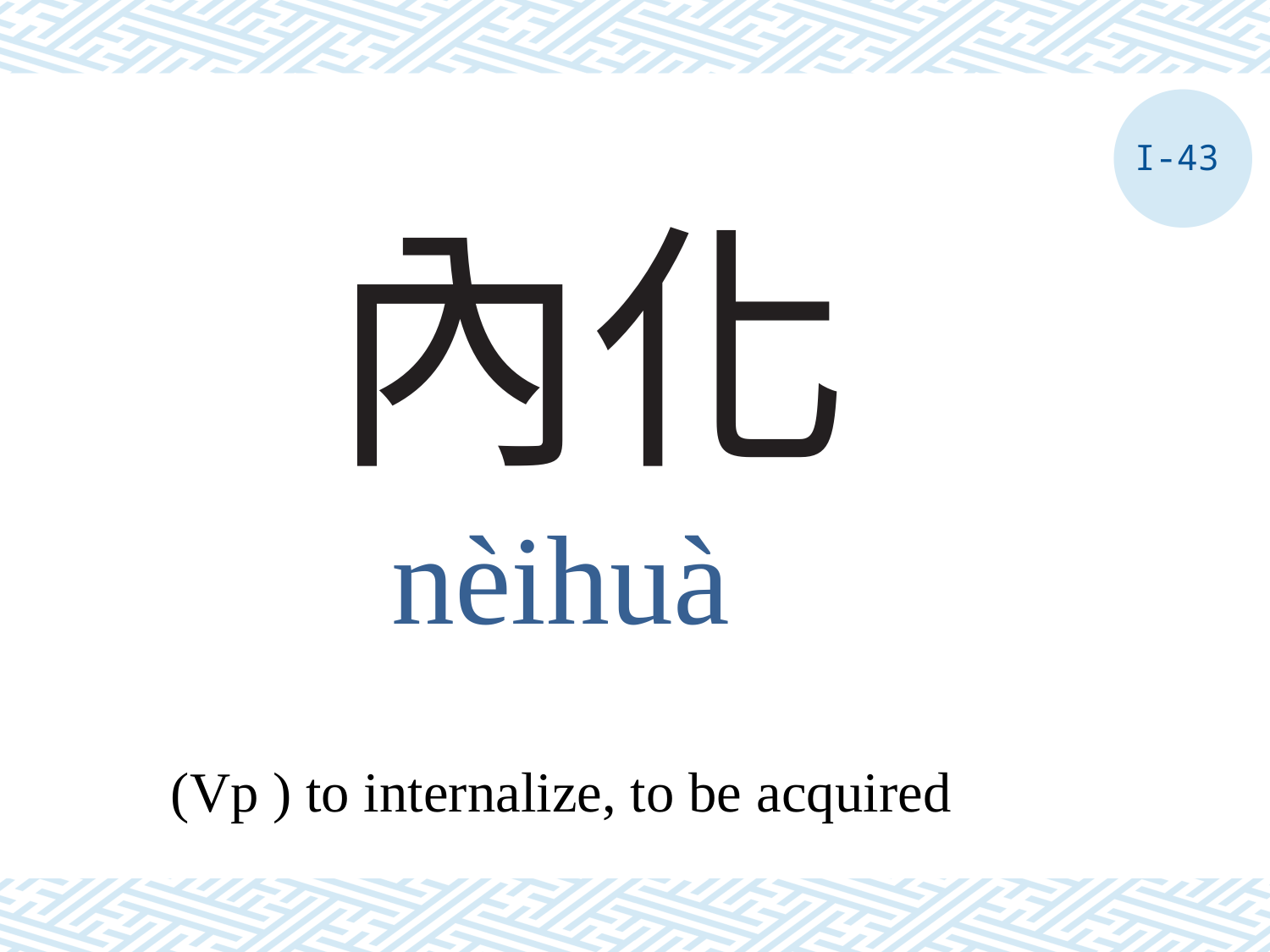

I-43
# 內化
nèihuà
(Vp ) to internalize, to be acquired